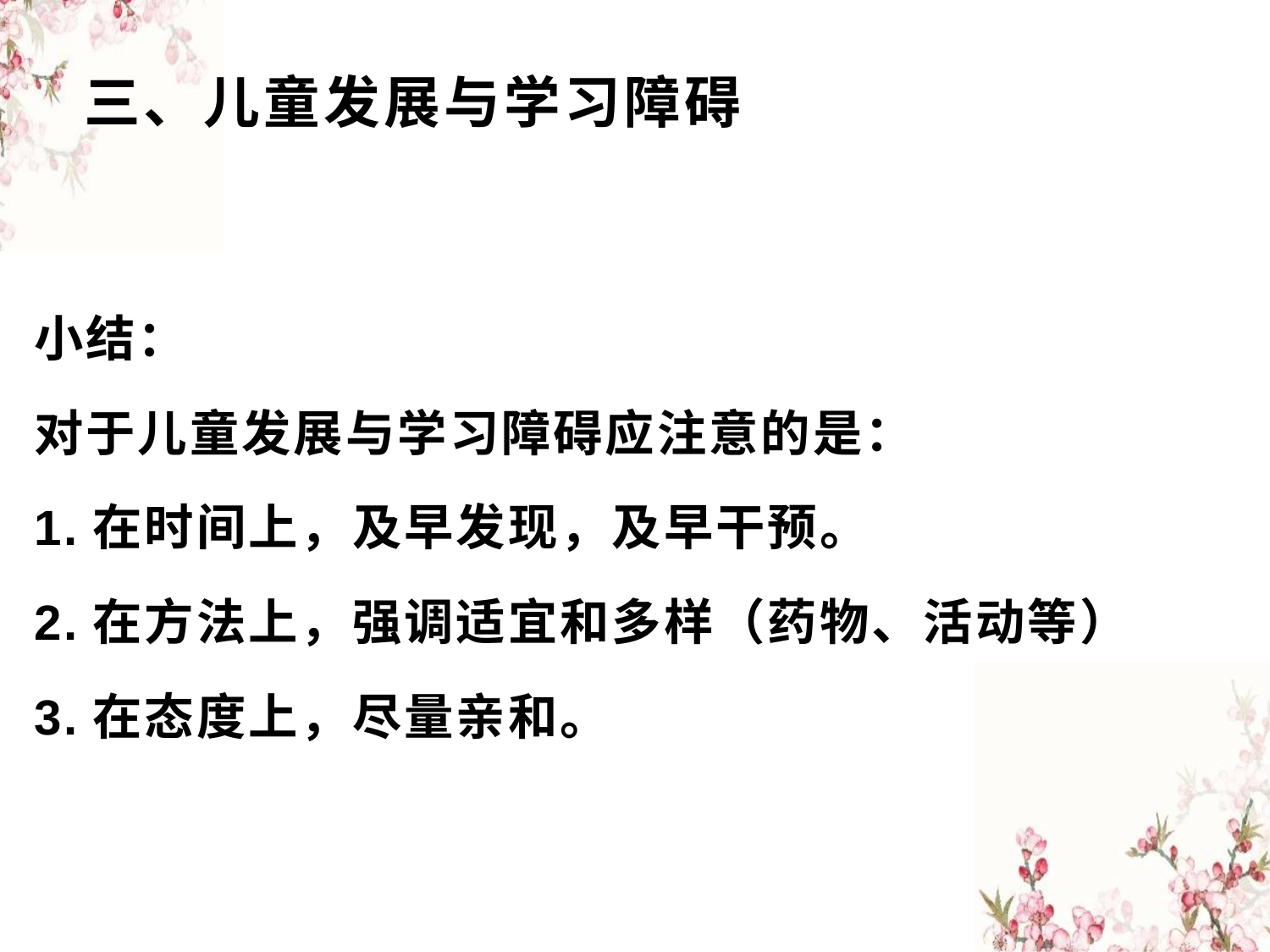

# 三、儿童发展与学习障碍
小结：
对于儿童发展与学习障碍应注意的是：
1.在时间上，及早发现，及早干预。
2.在方法上，强调适宜和多样（药物、活动等）
3.在态度上，尽量亲和。